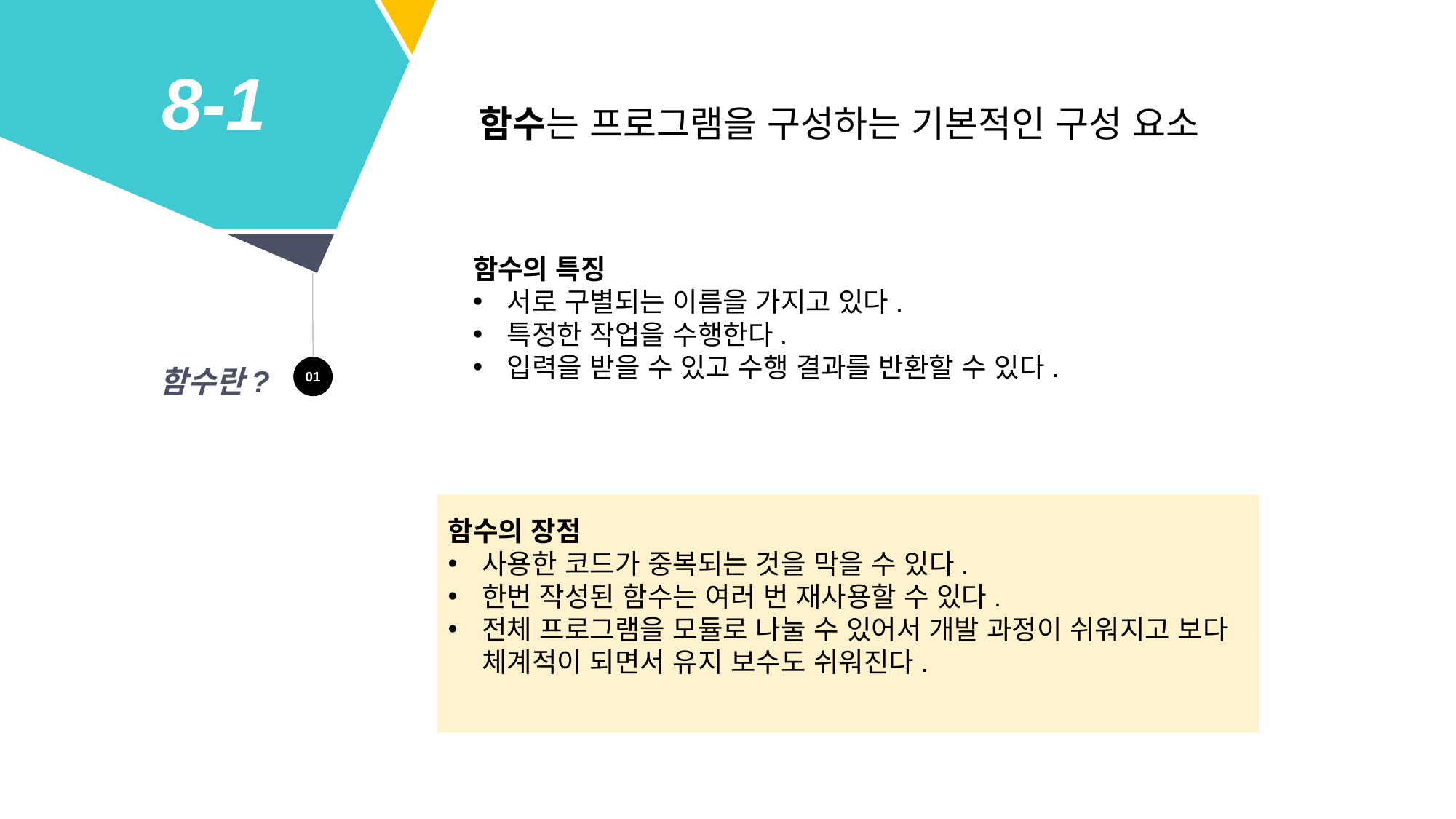

8-1
함수는 프로그램을 구성하는 기본적인 구성 요소
함수의 특징
서로 구별되는 이름을 가지고 있다.
특정한 작업을 수행한다.
입력을 받을 수 있고 수행 결과를 반환할 수 있다.
01
함수란?

함수의 장점
사용한 코드가 중복되는 것을 막을 수 있다.
한번 작성된 함수는 여러 번 재사용할 수 있다.
전체 프로그램을 모듈로 나눌 수 있어서 개발 과정이 쉬워지고 보다 체계적이 되면서 유지 보수도 쉬워진다.